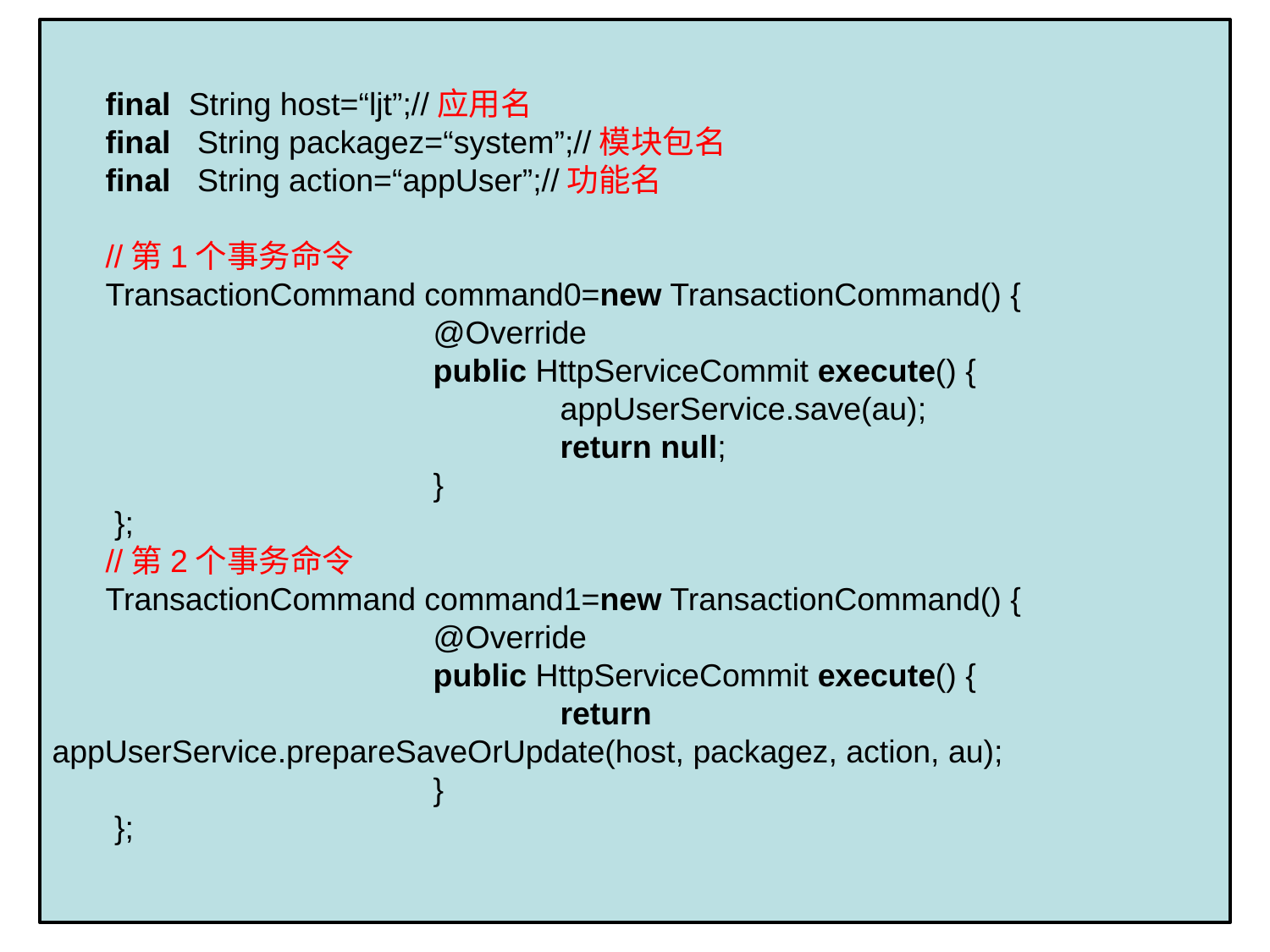

final  String host=“ljt”;//应用名
      final   String packagez=“system”;//模块包名
      final   String action=“appUser”;//功能名

      //第1个事务命令
      TransactionCommand command0=new TransactionCommand() {
			@Override
			public HttpServiceCommit execute() {
				appUserService.save(au);
				return null;
			}
       };
      //第2个事务命令
      TransactionCommand command1=new TransactionCommand() {
			@Override
			public HttpServiceCommit execute() {
				return 		appUserService.prepareSaveOrUpdate(host, packagez, action, au);
			}
       };